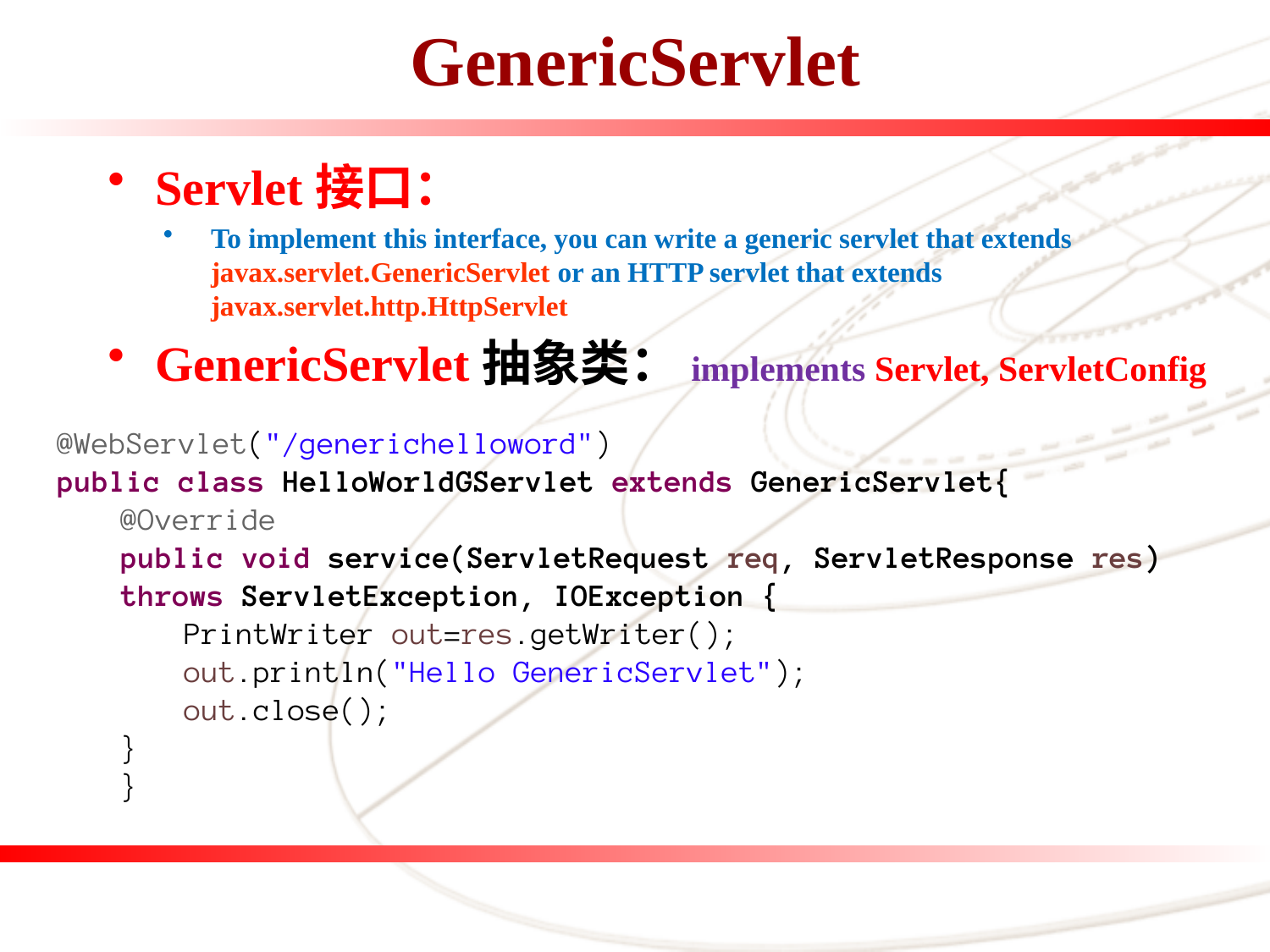

# GenericServlet
Servlet接口：
To implement this interface, you can write a generic servlet that extends javax.servlet.GenericServlet or an HTTP servlet that extends javax.servlet.http.HttpServlet
GenericServlet抽象类：implements Servlet, ServletConfig
@WebServlet("/generichelloword")
public class HelloWorldGServlet extends GenericServlet{
@Override
public void service(ServletRequest req, ServletResponse res)
throws ServletException, IOException {
PrintWriter out=res.getWriter();
out.println("Hello GenericServlet");
out.close();
}
}